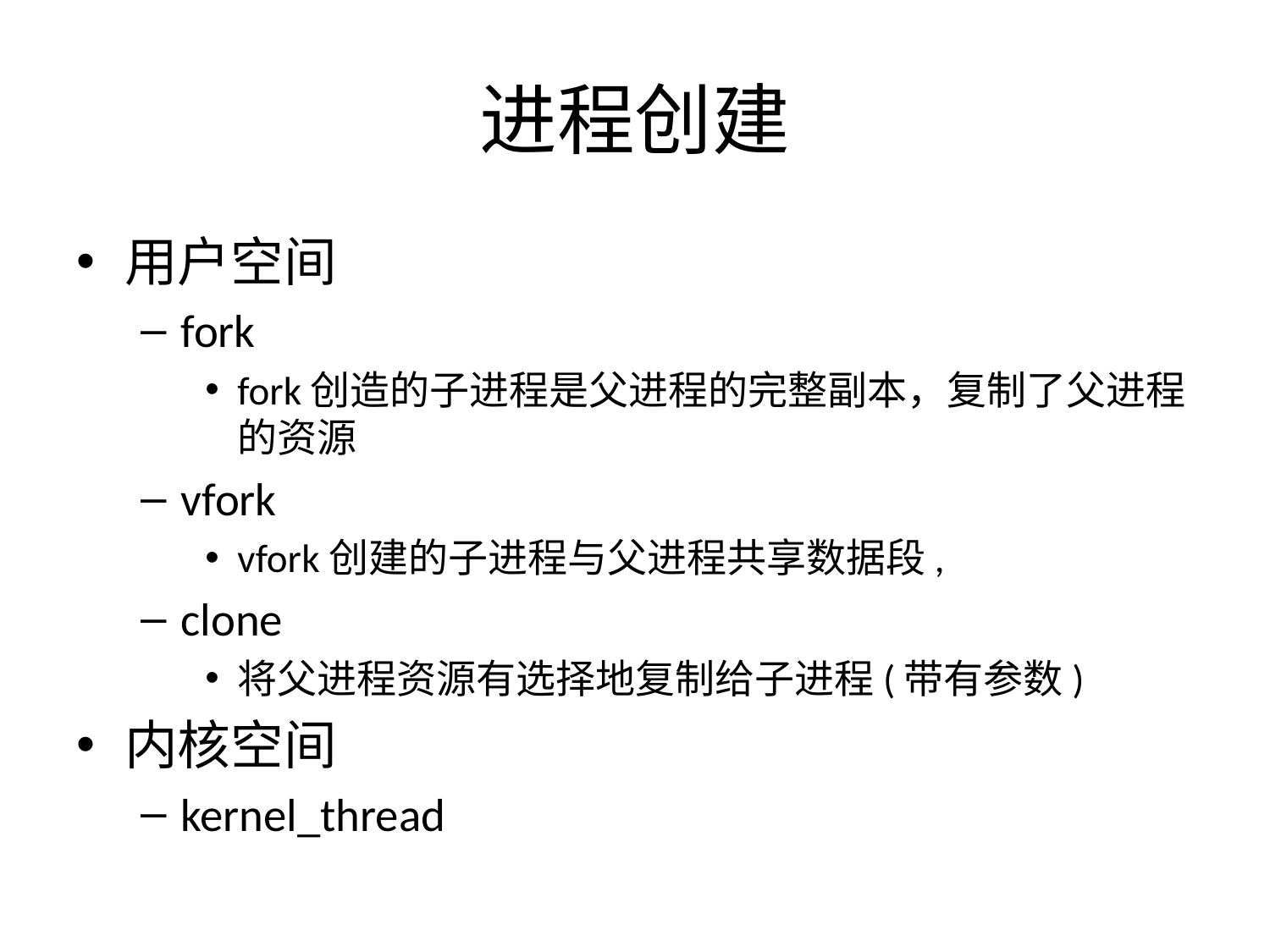

# 进程创建
用户空间
fork
fork创造的子进程是父进程的完整副本，复制了父进程的资源
vfork
vfork创建的子进程与父进程共享数据段,
clone
将父进程资源有选择地复制给子进程(带有参数)
内核空间
kernel_thread